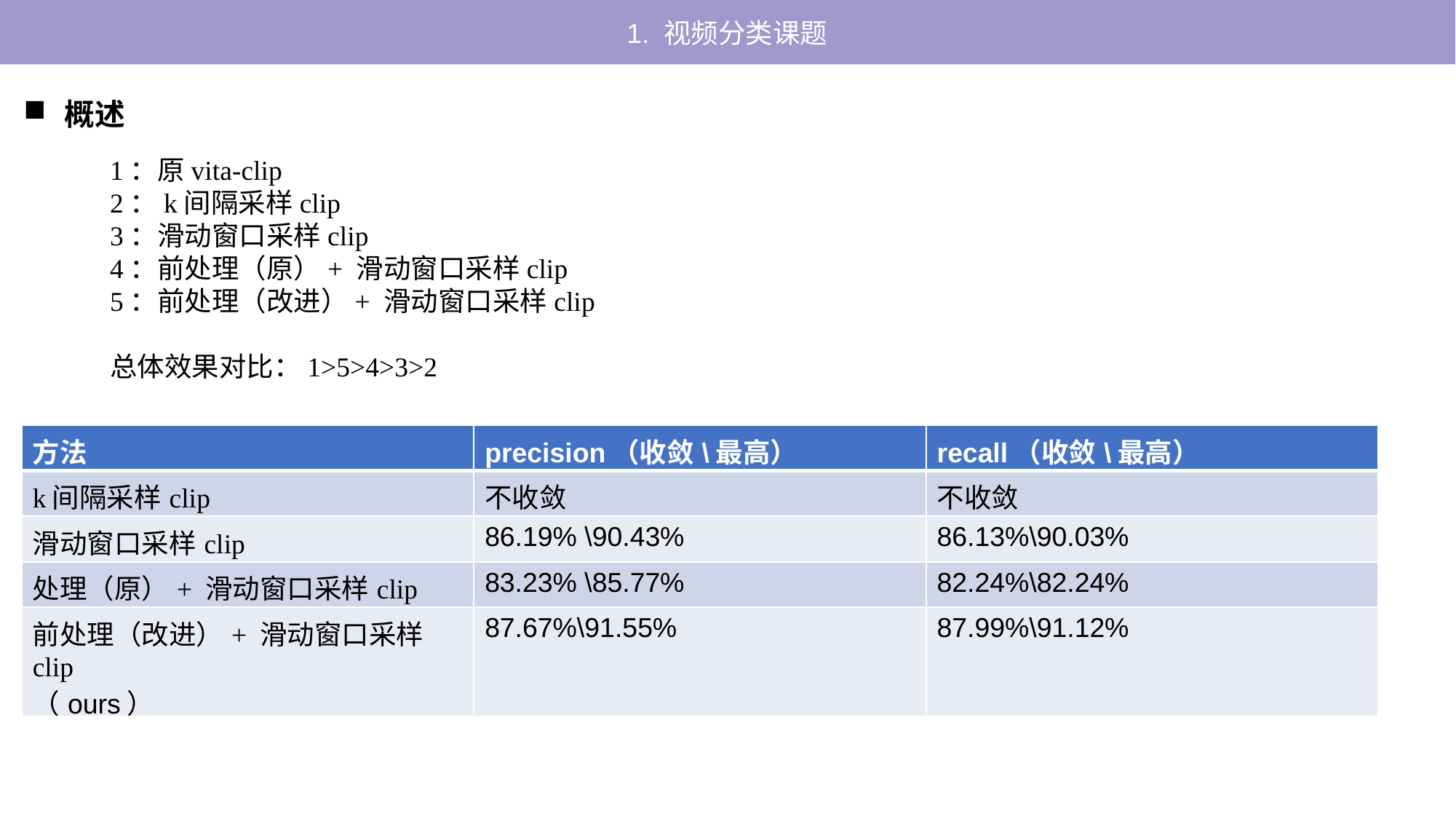

1. 视频分类课题
概述
1：原vita-clip
2：k间隔采样clip
3：滑动窗口采样clip
4：前处理（原）+ 滑动窗口采样clip
5：前处理（改进）+ 滑动窗口采样clip

总体效果对比：1>5>4>3>2
| 方法 | precision（收敛\最高） | recall（收敛\最高） |
| --- | --- | --- |
| k间隔采样clip | 不收敛 | 不收敛 |
| 滑动窗口采样clip | 86.19% \90.43% | 86.13%\90.03% |
| 处理（原）+ 滑动窗口采样clip | 83.23% \85.77% | 82.24%\82.24% |
| 前处理（改进）+ 滑动窗口采样clip （ours） | 87.67%\91.55% | 87.99%\91.12% |